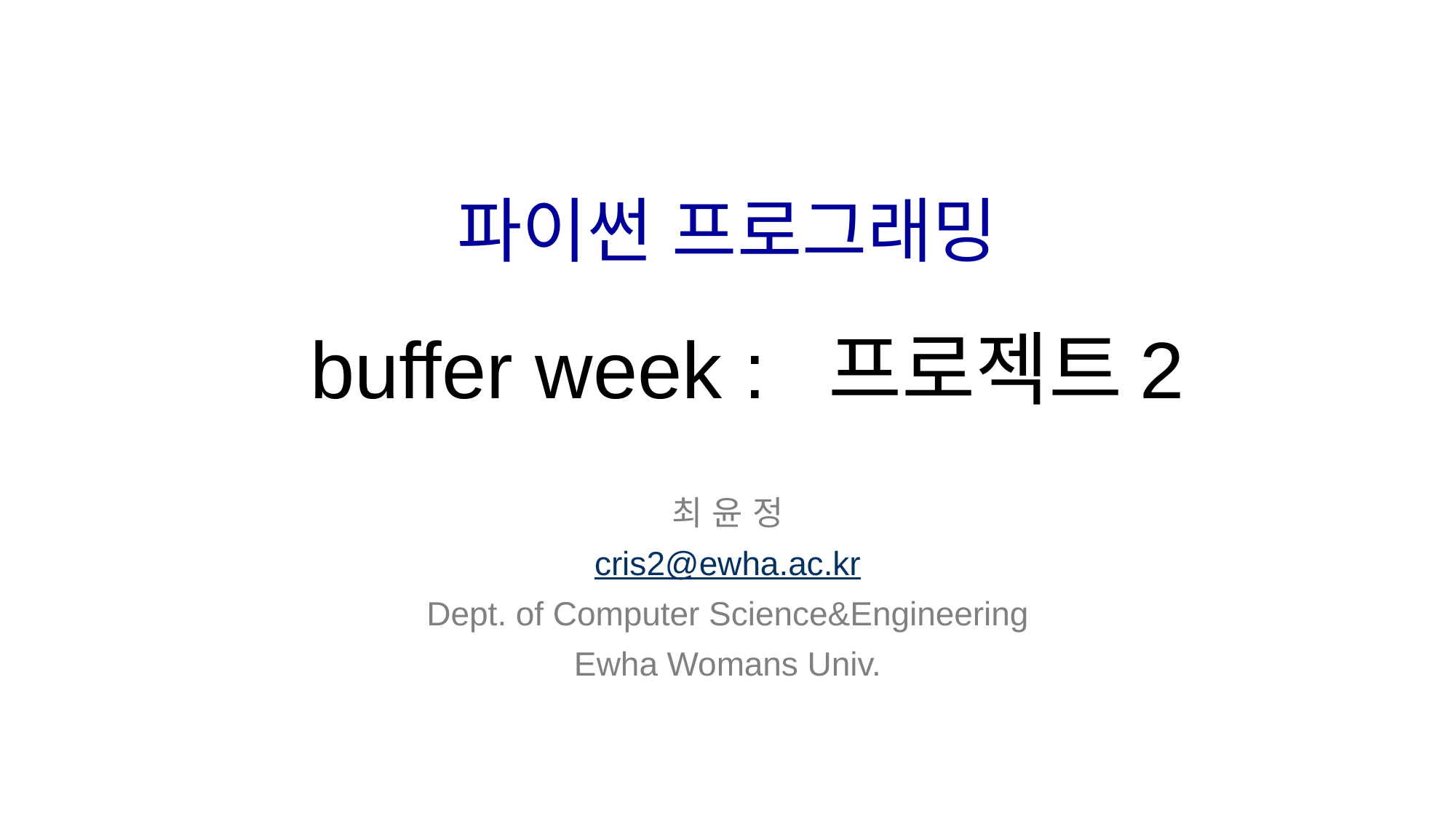

# 파이썬 프로그래밍 buffer week :  프로젝트2
최 윤 정
cris2@ewha.ac.kr
Dept. of Computer Science&Engineering
Ewha Womans Univ.